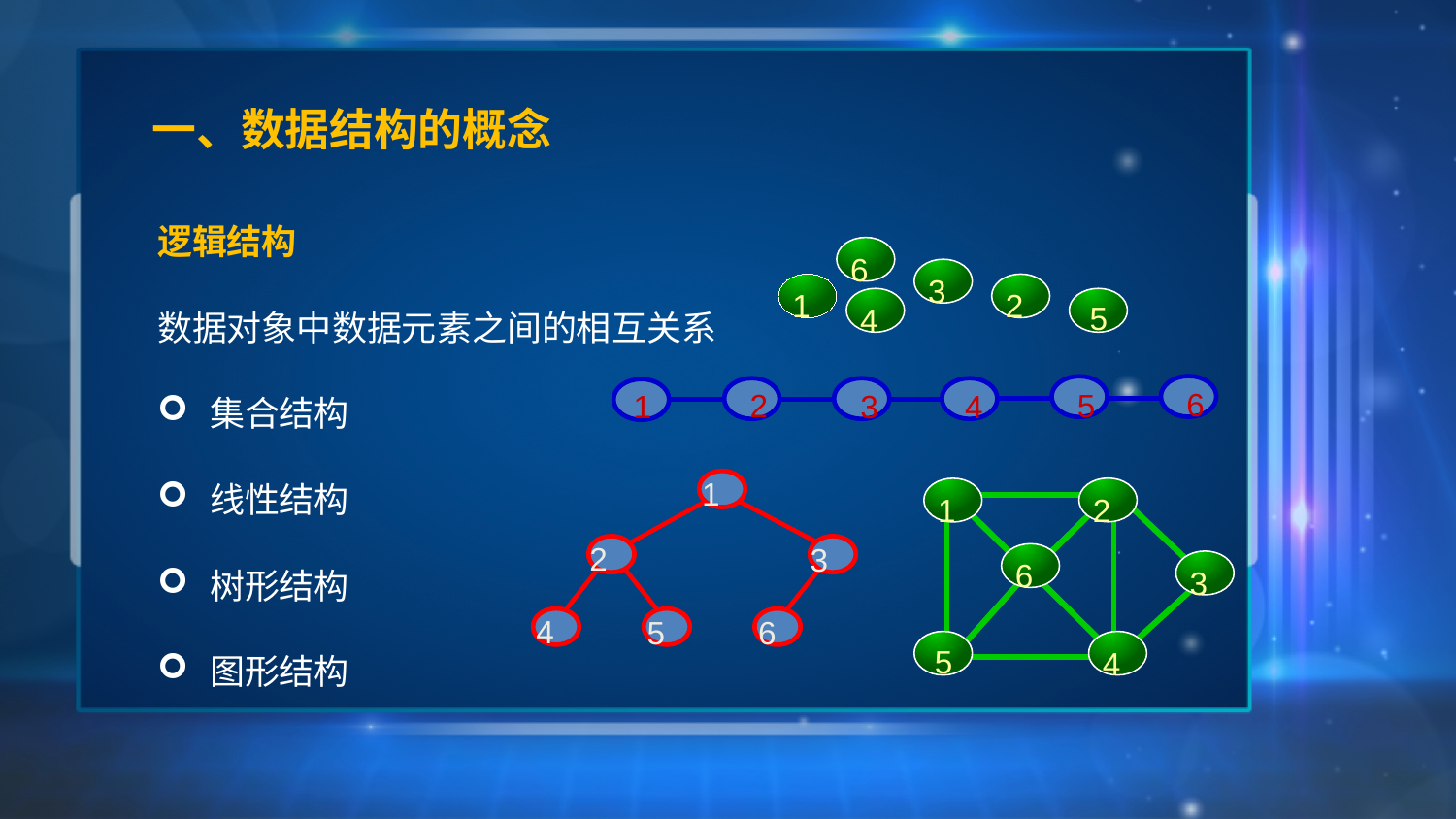

# 一、数据结构的概念
逻辑结构
数据对象中数据元素之间的相互关系
集合结构
线性结构
树形结构
图形结构

6

3

2

1

5

4

6
5
2
3
1
4

1

2
3

4
6
5

2

1

6

3

5

4